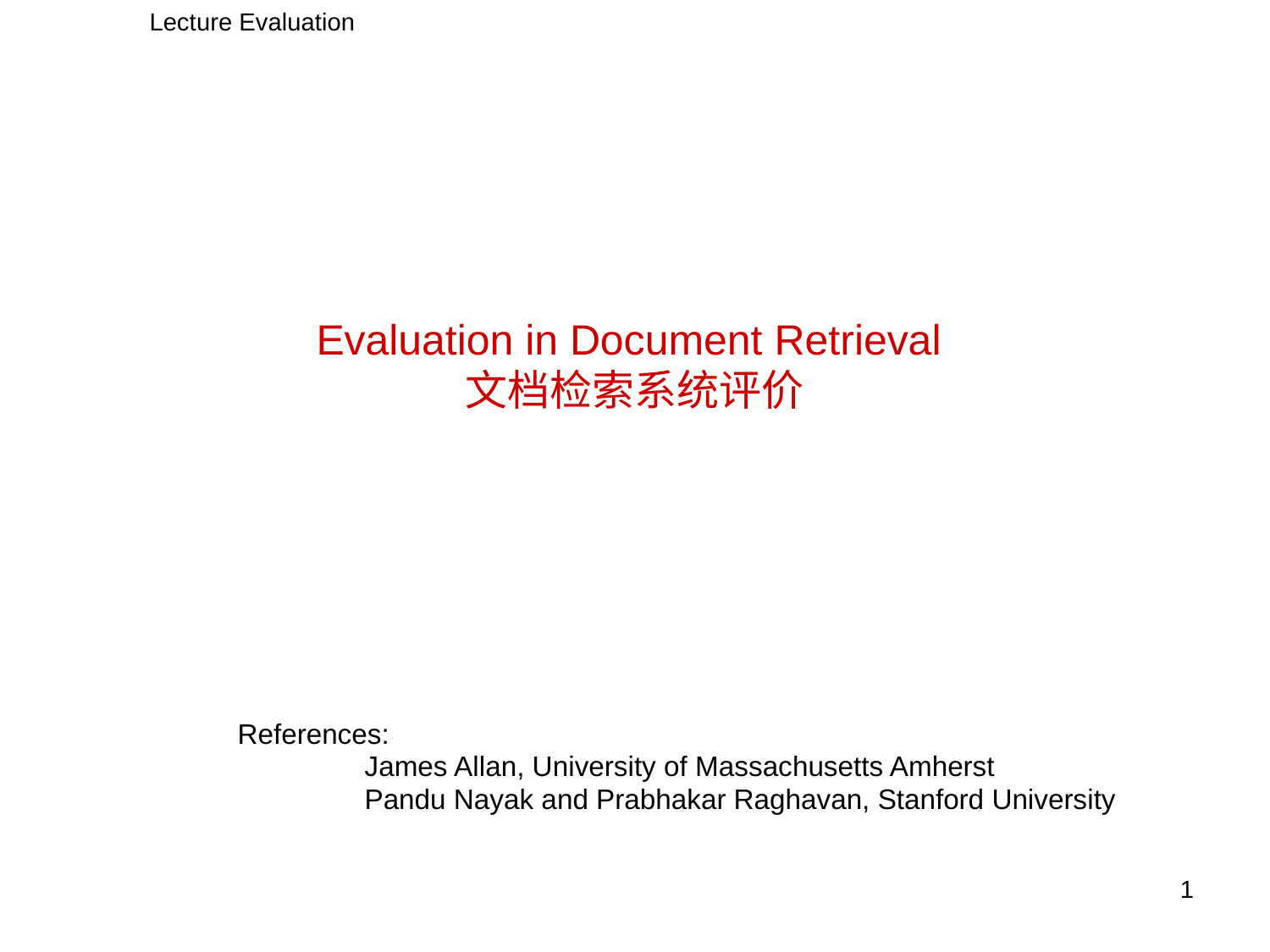

Lecture Evaluation
# Evaluation in Document Retrieval 文档检索系统评价
References:
	James Allan, University of Massachusetts Amherst
 	Pandu Nayak and Prabhakar Raghavan, Stanford University

1